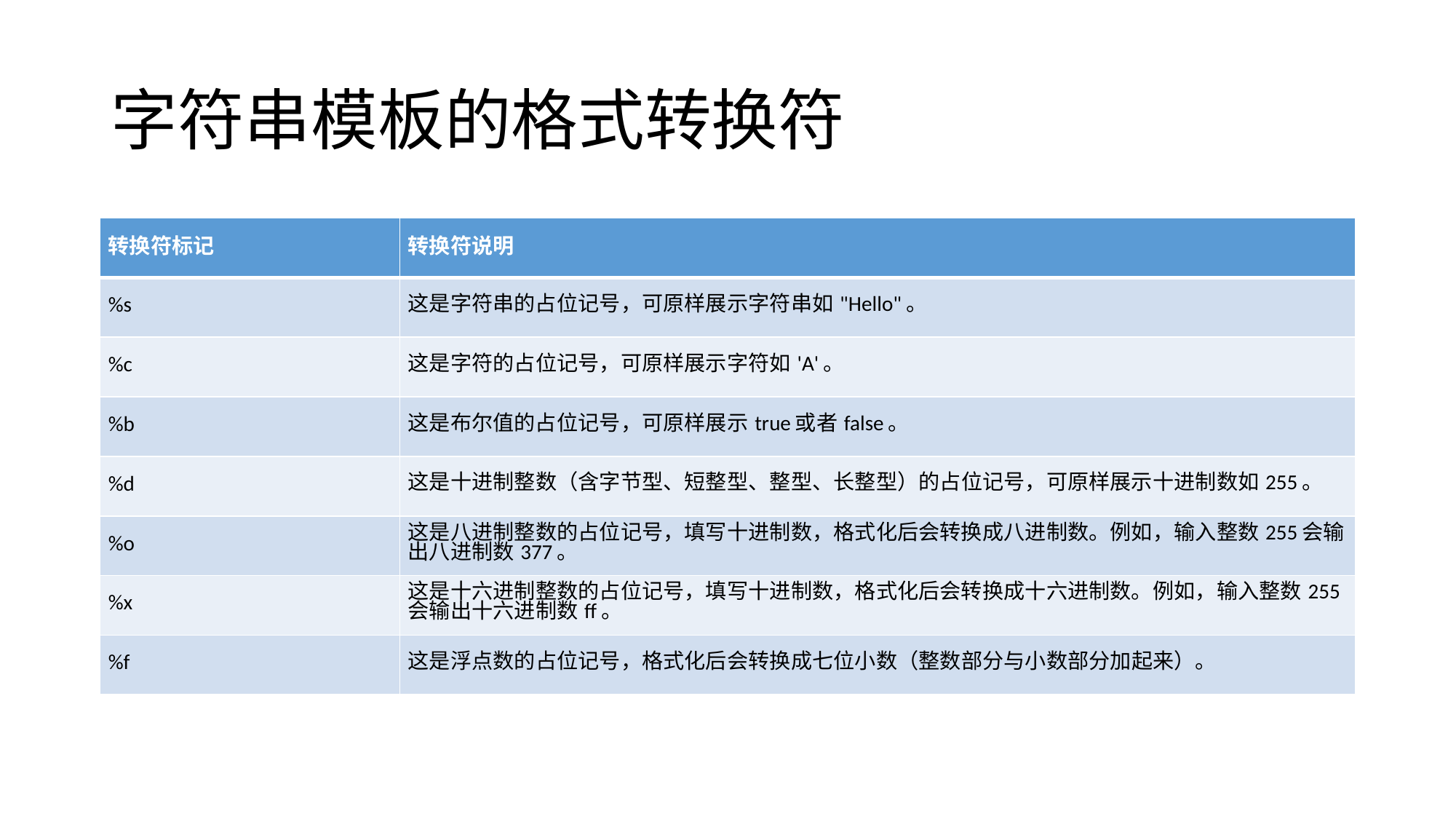

# 字符串模板的格式转换符
| 转换符标记 | 转换符说明 |
| --- | --- |
| %s | 这是字符串的占位记号，可原样展示字符串如"Hello"。 |
| %c | 这是字符的占位记号，可原样展示字符如'A'。 |
| %b | 这是布尔值的占位记号，可原样展示true或者false。 |
| %d | 这是十进制整数（含字节型、短整型、整型、长整型）的占位记号，可原样展示十进制数如255。 |
| %o | 这是八进制整数的占位记号，填写十进制数，格式化后会转换成八进制数。例如，输入整数255会输出八进制数377。 |
| %x | 这是十六进制整数的占位记号，填写十进制数，格式化后会转换成十六进制数。例如，输入整数255会输出十六进制数ff。 |
| %f | 这是浮点数的占位记号，格式化后会转换成七位小数（整数部分与小数部分加起来）。 |